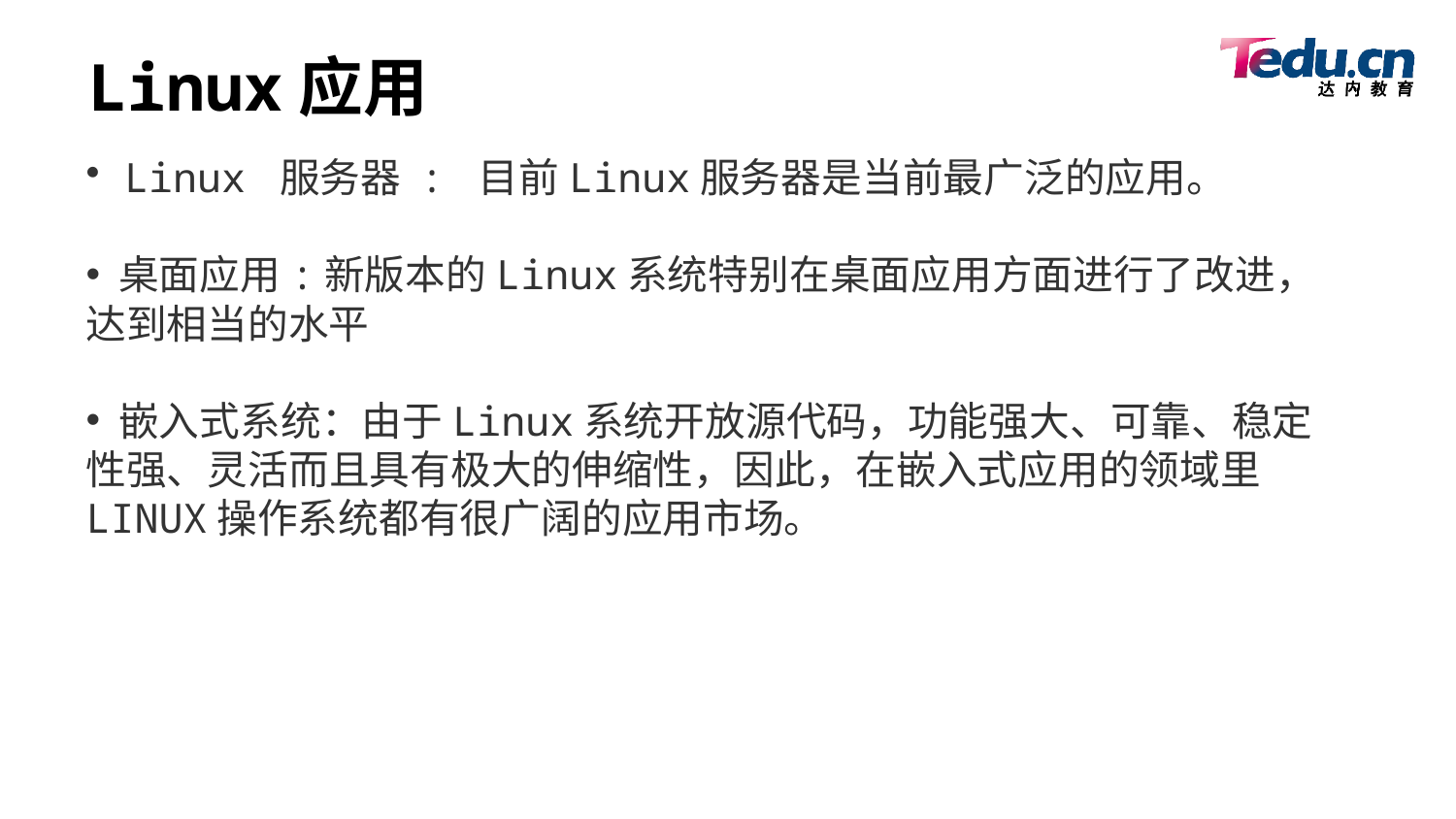

# Linux应用
 Linux 服务器 : 目前Linux服务器是当前最广泛的应用。

 桌面应用:新版本的Linux系统特别在桌面应用方面进行了改进，达到相当的水平

 嵌入式系统：由于Linux系统开放源代码，功能强大、可靠、稳定性强、灵活而且具有极大的伸缩性，因此，在嵌入式应用的领域里LINUX操作系统都有很广阔的应用市场。